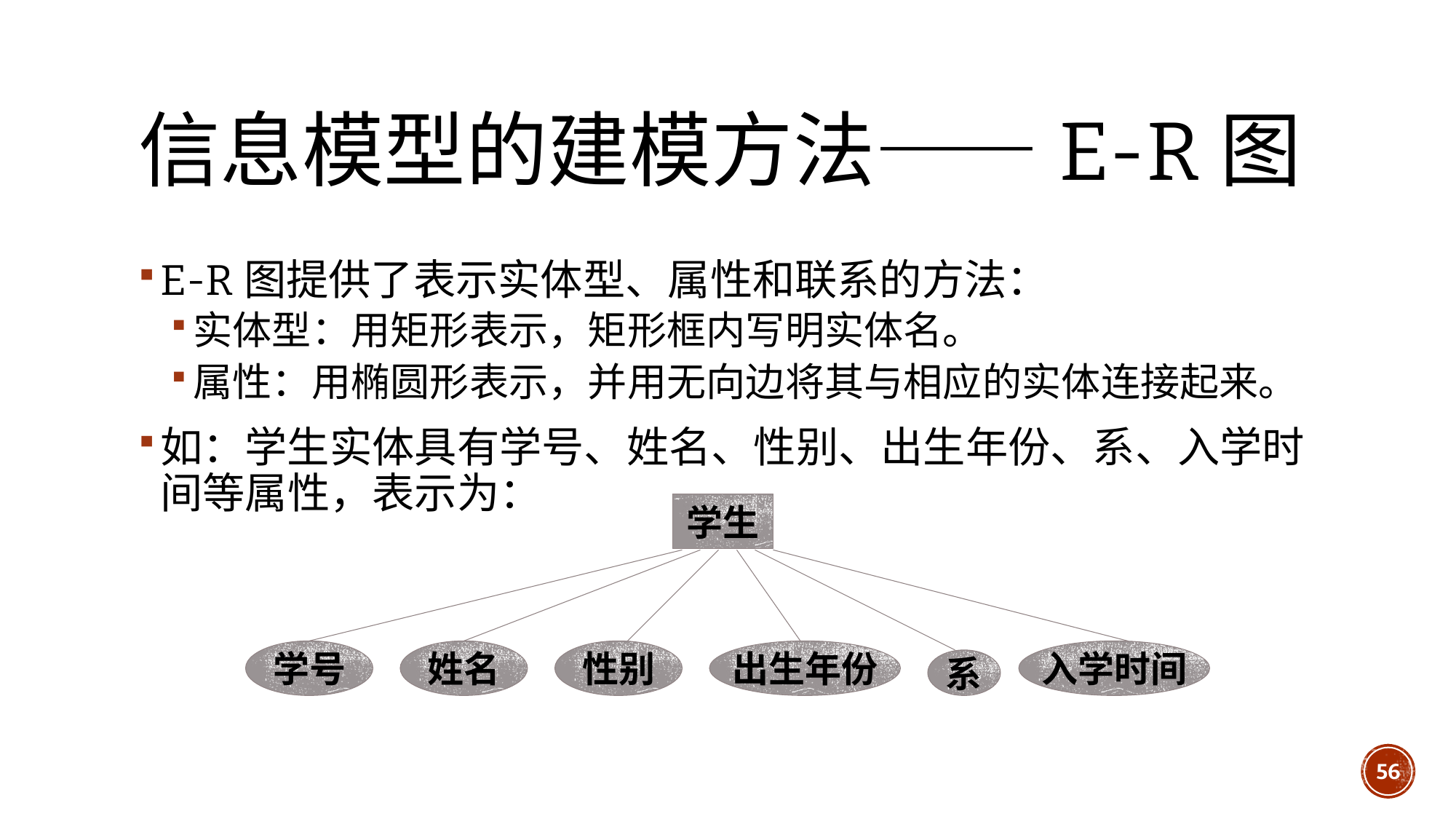

# 信息模型的建模方法——E-R图
E-R图提供了表示实体型、属性和联系的方法：
实体型：用矩形表示，矩形框内写明实体名。
属性：用椭圆形表示，并用无向边将其与相应的实体连接起来。
如：学生实体具有学号、姓名、性别、出生年份、系、入学时间等属性，表示为：

学生

学号
姓名
性别
出生年份
入学时间
系
56